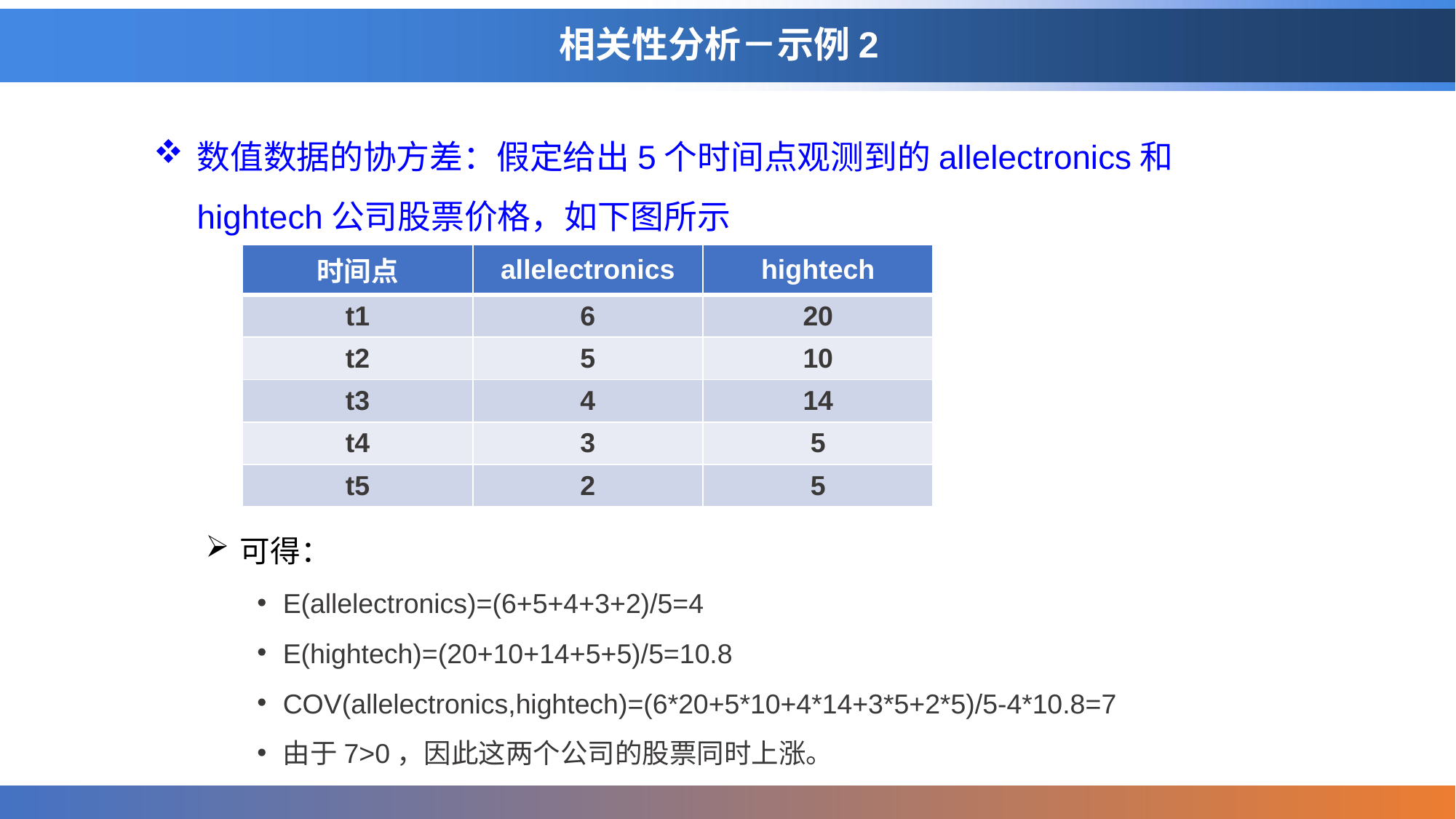

# 相关性分析－示例2
数值数据的协方差：假定给出5个时间点观测到的allelectronics和hightech公司股票价格，如下图所示

可得：
E(allelectronics)=(6+5+4+3+2)/5=4
E(hightech)=(20+10+14+5+5)/5=10.8
COV(allelectronics,hightech)=(6*20+5*10+4*14+3*5+2*5)/5-4*10.8=7
由于7>0，因此这两个公司的股票同时上涨。

| 时间点 | allelectronics | hightech |
| --- | --- | --- |
| t1 | 6 | 20 |
| t2 | 5 | 10 |
| t3 | 4 | 14 |
| t4 | 3 | 5 |
| t5 | 2 | 5 |